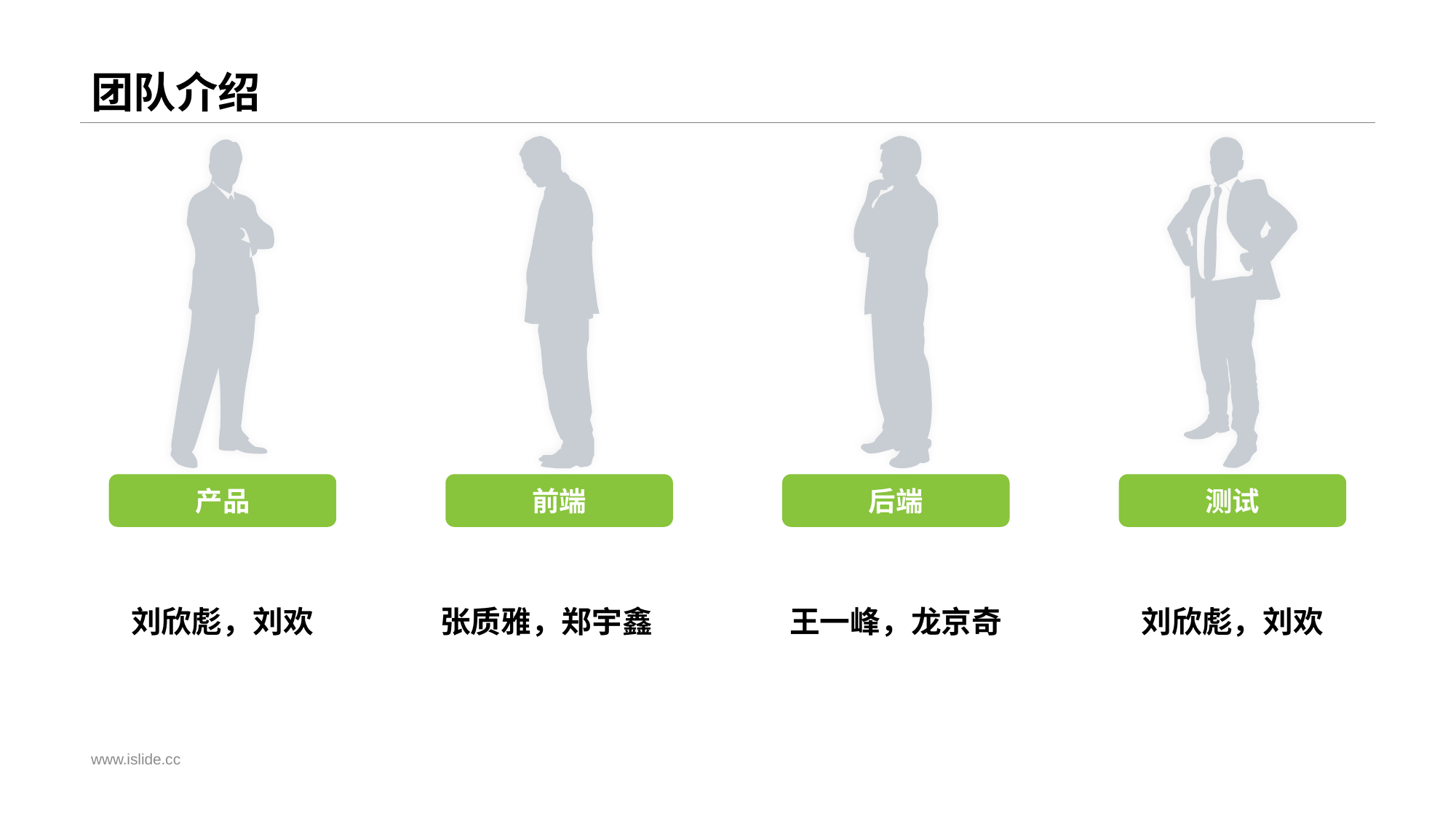

# 团队介绍

产品
前端
后端
测试
刘欣彪，刘欢
张质雅，郑宇鑫
王一峰，龙京奇
刘欣彪，刘欢
www.islide.cc
13